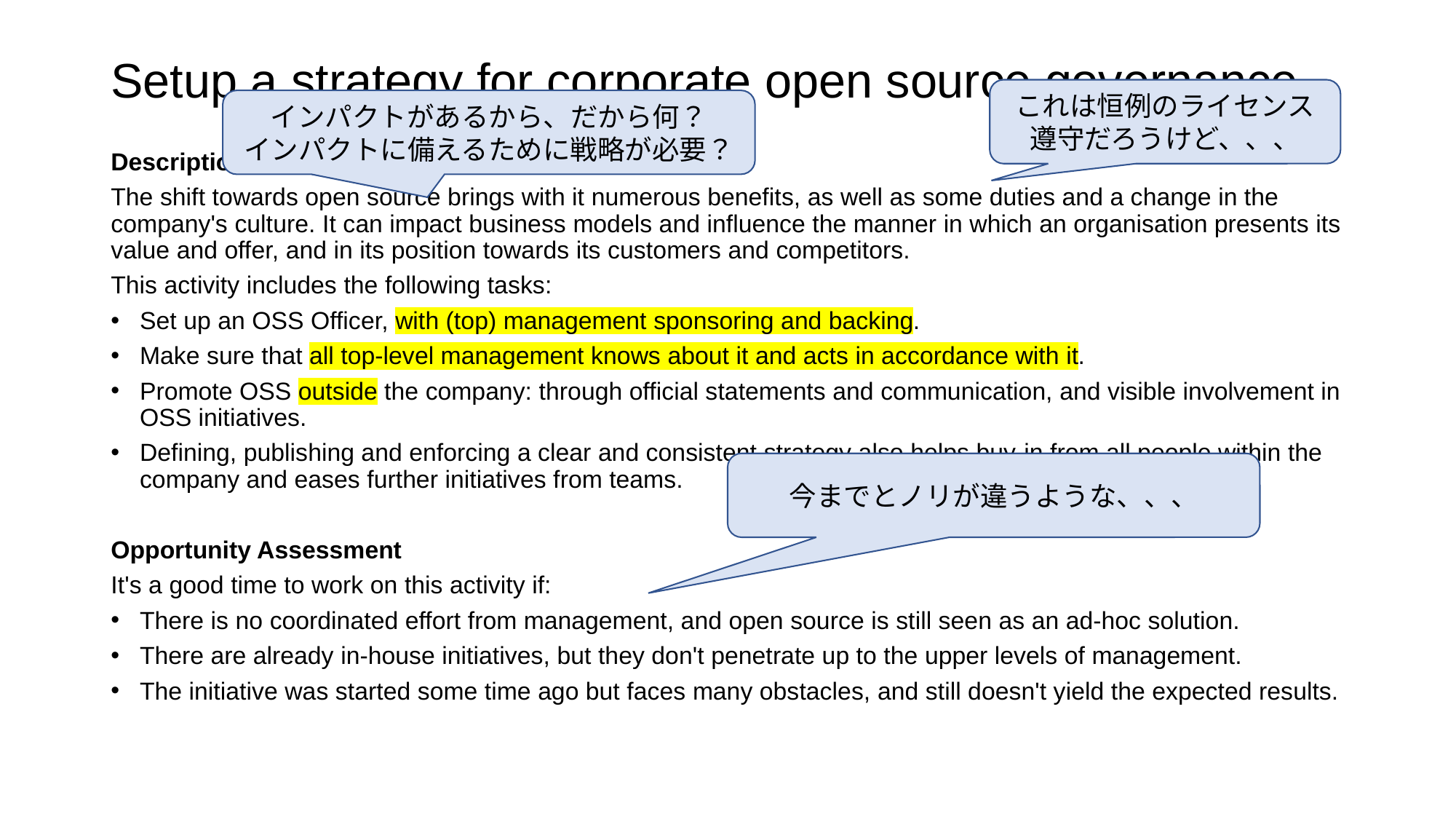

# Setup a strategy for corporate open source governance
これは恒例のライセンス遵守だろうけど、、、
インパクトがあるから、だから何？
インパクトに備えるために戦略が必要？
Description
The shift towards open source brings with it numerous benefits, as well as some duties and a change in the company's culture. It can impact business models and influence the manner in which an organisation presents its value and offer, and in its position towards its customers and competitors.
This activity includes the following tasks:
Set up an OSS Officer, with (top) management sponsoring and backing.
Make sure that all top-level management knows about it and acts in accordance with it.
Promote OSS outside the company: through official statements and communication, and visible involvement in OSS initiatives.
Defining, publishing and enforcing a clear and consistent strategy also helps buy-in from all people within the company and eases further initiatives from teams.

Opportunity Assessment
It's a good time to work on this activity if:
There is no coordinated effort from management, and open source is still seen as an ad-hoc solution.
There are already in-house initiatives, but they don't penetrate up to the upper levels of management.
The initiative was started some time ago but faces many obstacles, and still doesn't yield the expected results.

今までとノリが違うような、、、